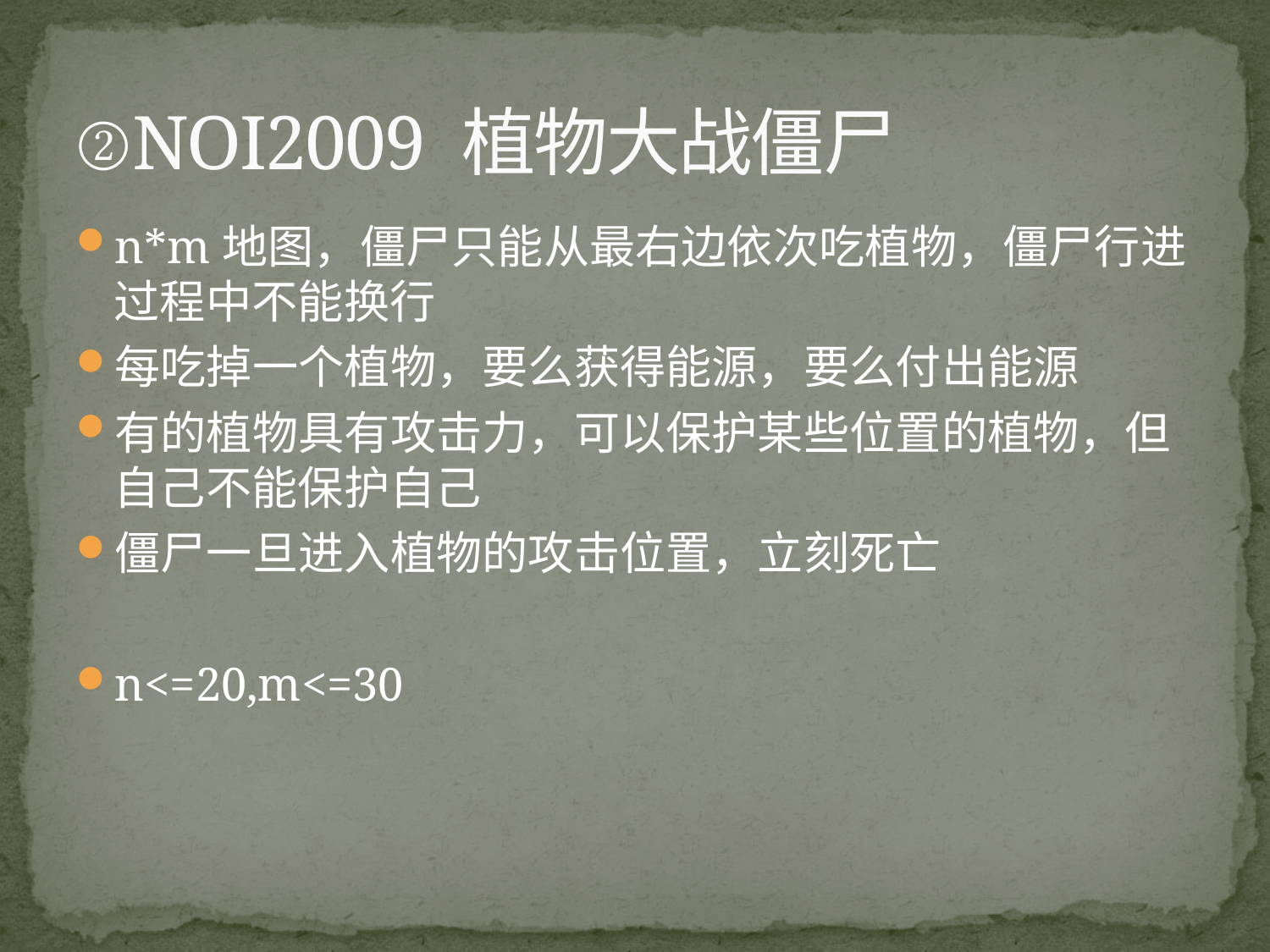

# ②NOI2009 植物大战僵尸
n*m地图，僵尸只能从最右边依次吃植物，僵尸行进过程中不能换行
每吃掉一个植物，要么获得能源，要么付出能源
有的植物具有攻击力，可以保护某些位置的植物，但自己不能保护自己
僵尸一旦进入植物的攻击位置，立刻死亡

n<=20,m<=30